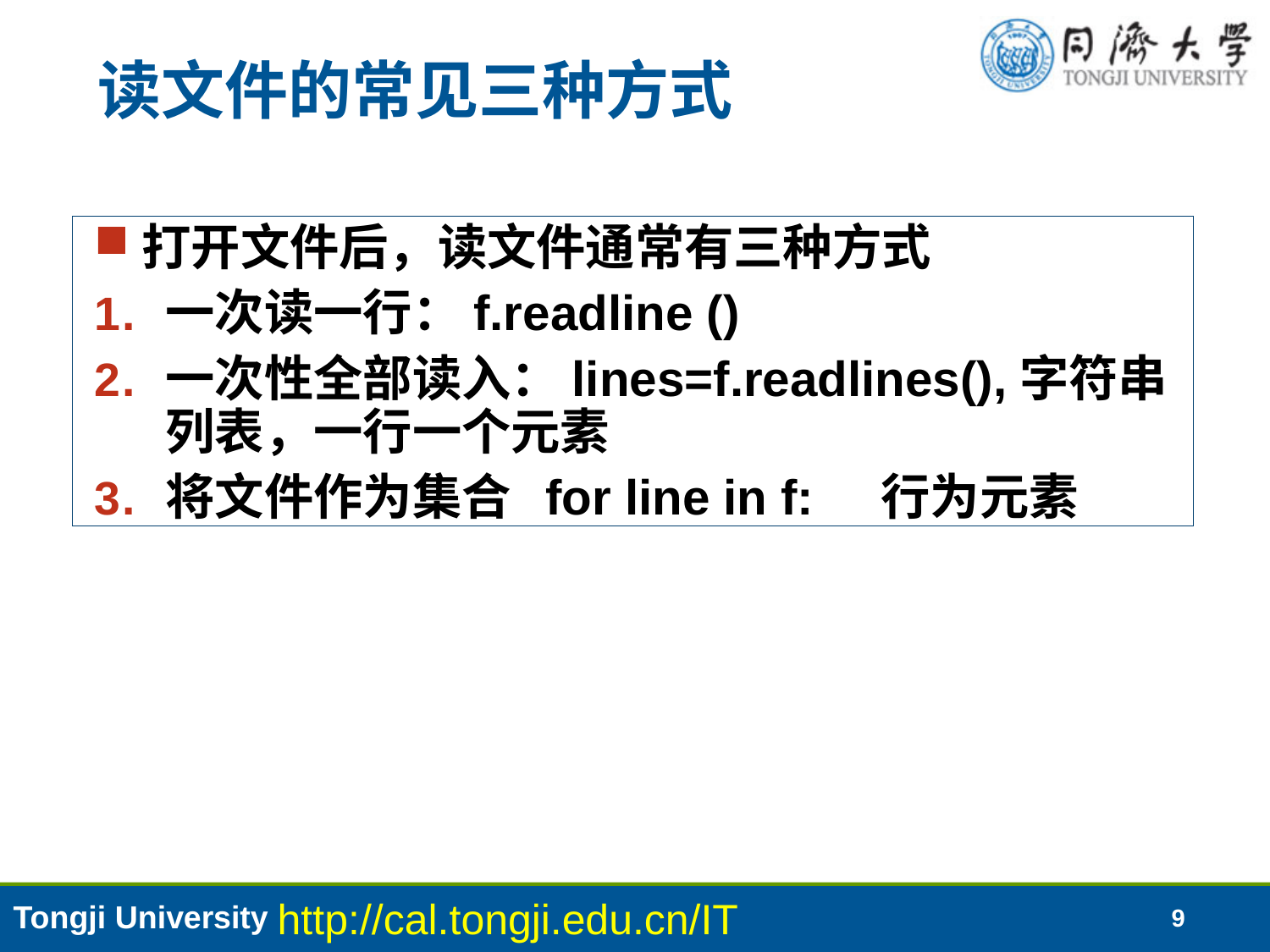

读文件的常见三种方式
打开文件后，读文件通常有三种方式
一次读一行：f.readline ()
一次性全部读入：lines=f.readlines(),字符串列表，一行一个元素
将文件作为集合  for line in f:    行为元素